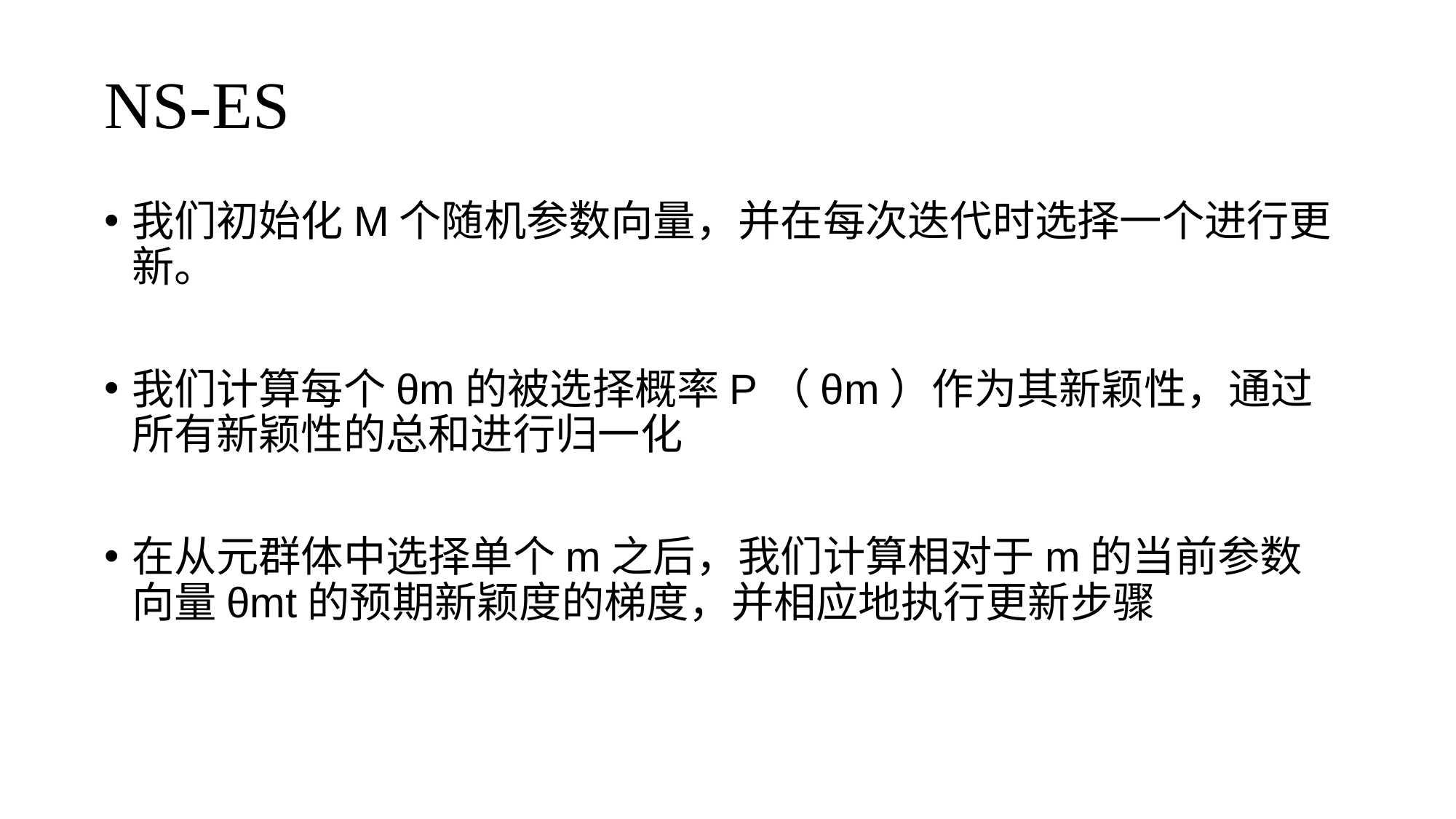

NS-ES
我们初始化M个随机参数向量，并在每次迭代时选择一个进行更新。

我们计算每个θm的被选择概率P（θm）作为其新颖性，通过所有新颖性的总和进行归一化

在从元群体中选择单个m之后，我们计算相对于m的当前参数向量θmt的预期新颖度的梯度，并相应地执行更新步骤